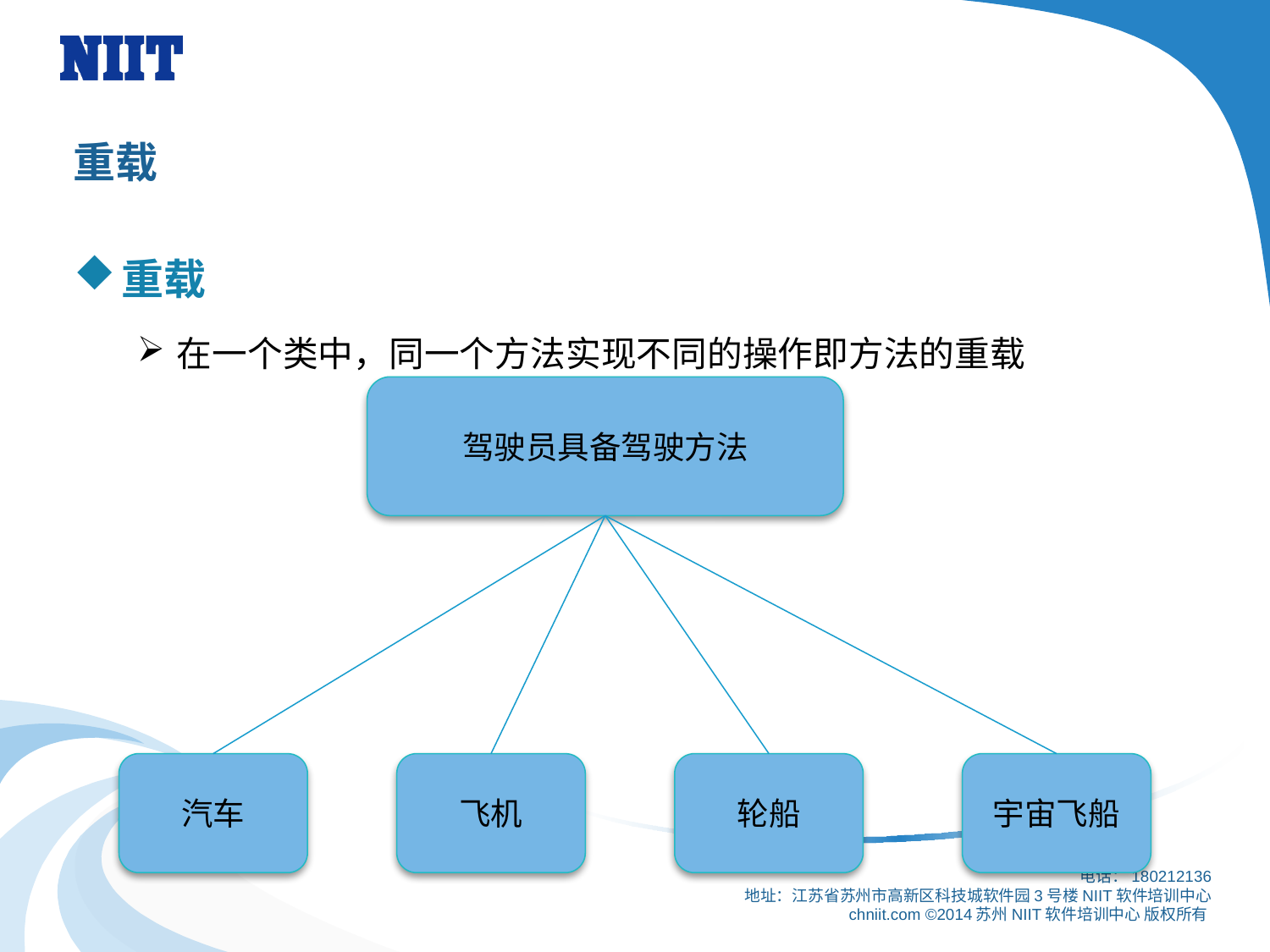

# 重载
重载
在一个类中，同一个方法实现不同的操作即方法的重载
驾驶员具备驾驶方法
汽车
飞机
轮船
宇宙飞船